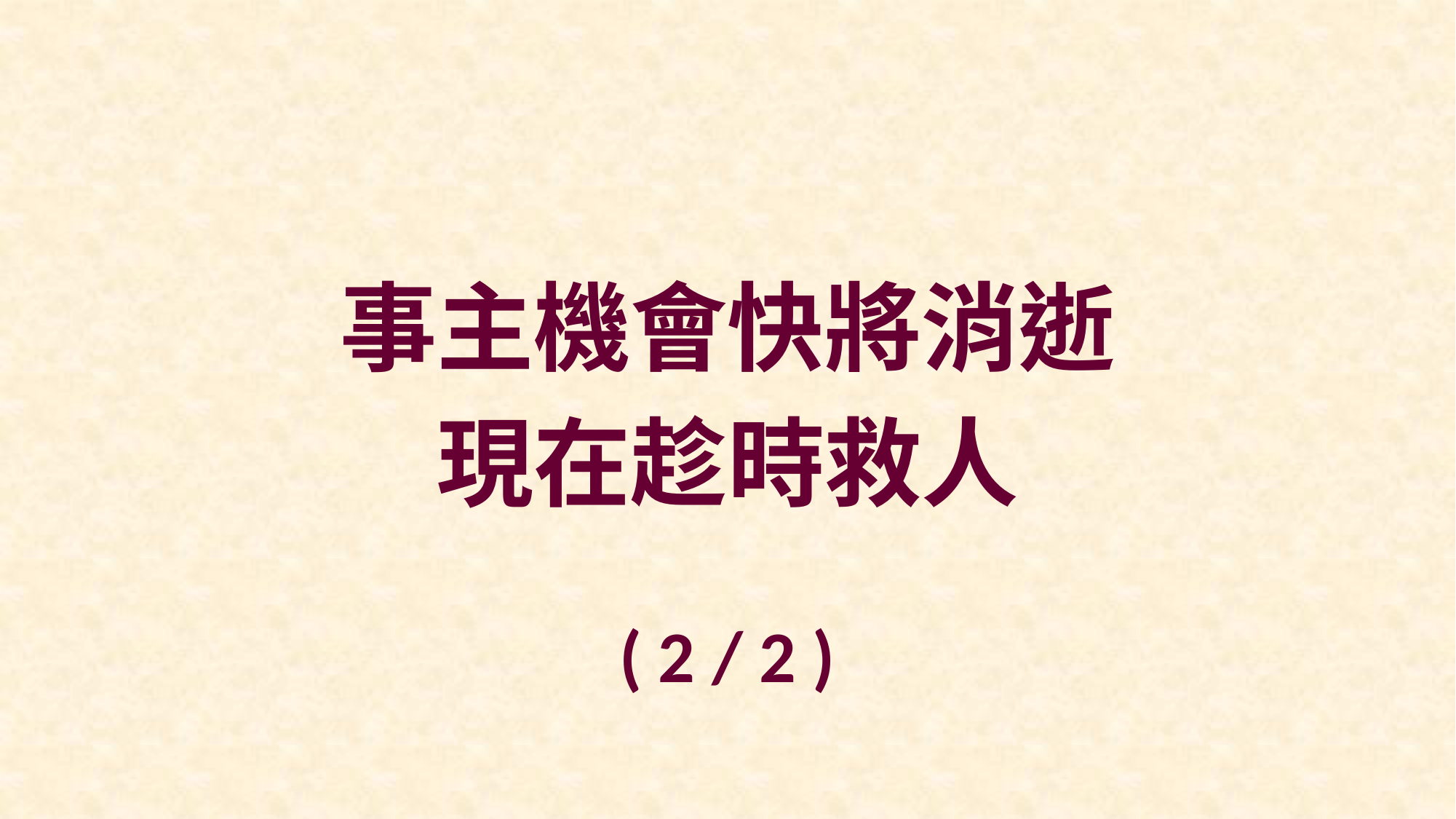

事主機會快將消逝
現在趁時救人
( 2 / 2 )